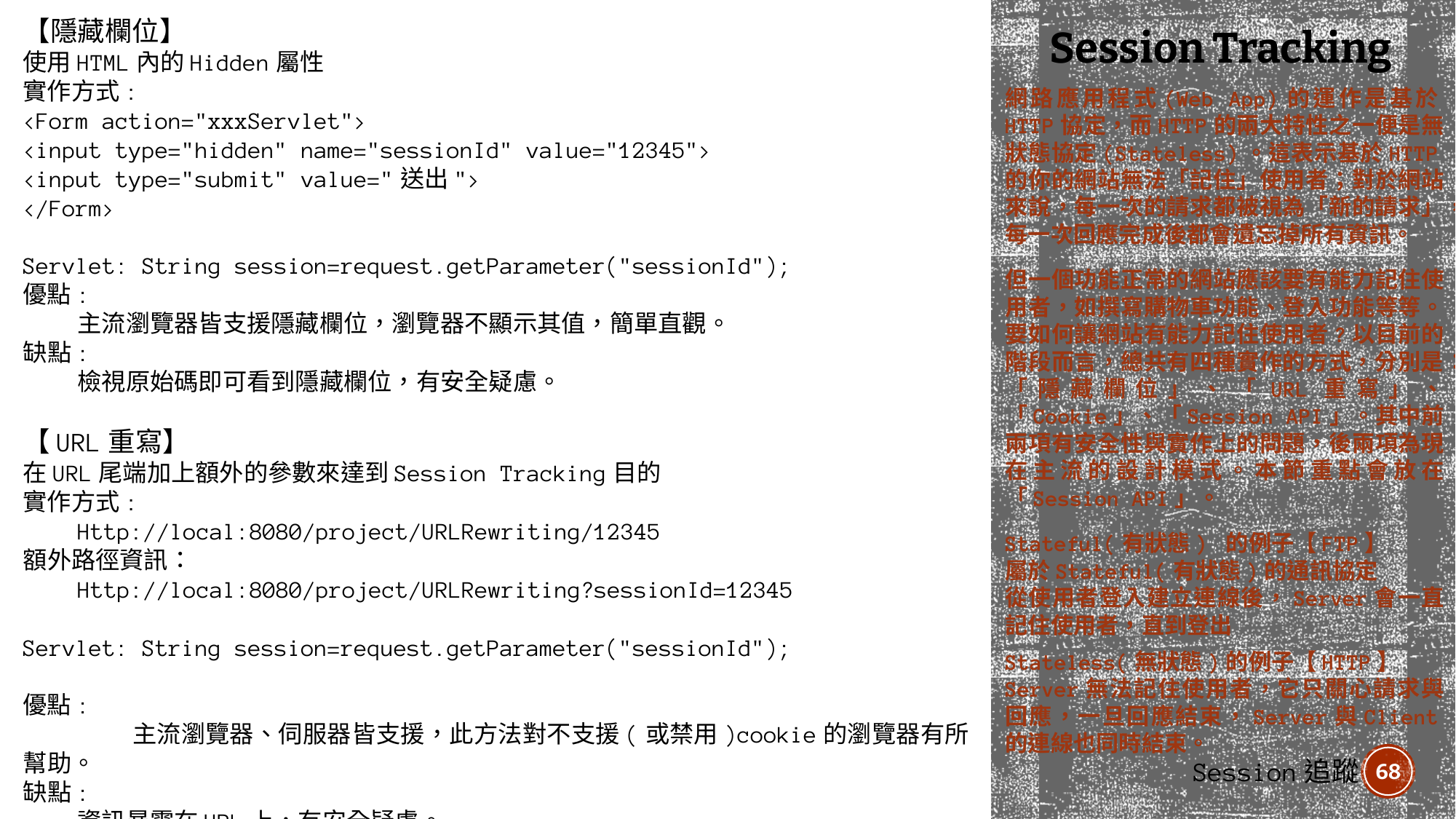

【隱藏欄位】
使用HTML內的Hidden屬性
實作方式:
<Form action="xxxServlet">
<input type="hidden" name="sessionId" value="12345">
<input type="submit" value="送出">
</Form>

Servlet: String session=request.getParameter("sessionId");
優點:
主流瀏覽器皆支援隱藏欄位，瀏覽器不顯示其值，簡單直觀。
缺點:
檢視原始碼即可看到隱藏欄位，有安全疑慮。

【URL重寫】
在URL尾端加上額外的參數來達到Session Tracking目的
實作方式:
Http://local:8080/project/URLRewriting/12345
額外路徑資訊：
Http://local:8080/project/URLRewriting?sessionId=12345

Servlet: String session=request.getParameter("sessionId");

優點:
	主流瀏覽器、伺服器皆支援，此方法對不支援(或禁用)cookie的瀏覽器有所幫助。
缺點:
資訊暴露在URL上，有安全疑慮。
Session Tracking
網路應用程式(Web App)的運作是基於HTTP協定，而HTTP的兩大特性之一便是無狀態協定(Stateless)。這表示基於HTTP的你的網站無法「記住」使用者；對於網站來說，每一次的請求都被視為「新的請求」，每一次回應完成後都會遺忘掉所有資訊。
但一個功能正常的網站應該要有能力記住使用者，如撰寫購物車功能、登入功能等等。要如何讓網站有能力記住使用者?以目前的階段而言，總共有四種實作的方式，分別是：「隱藏欄位」、「URL重寫」、「Cookie」、「Session API」。其中前兩項有安全性與實作上的問題，後兩項為現在主流的設計模式。本節重點會放在「Session API」。
Stateful(有狀態) 的例子【FTP】
屬於Stateful(有狀態)的通訊協定
從使用者登入建立連線後，Server會一直記住使用者，直到登出
Stateless(無狀態)的例子【HTTP】
Server無法記住使用者，它只關心請求與回應，一旦回應結束，Server與Client的連線也同時結束。

Session追蹤
68